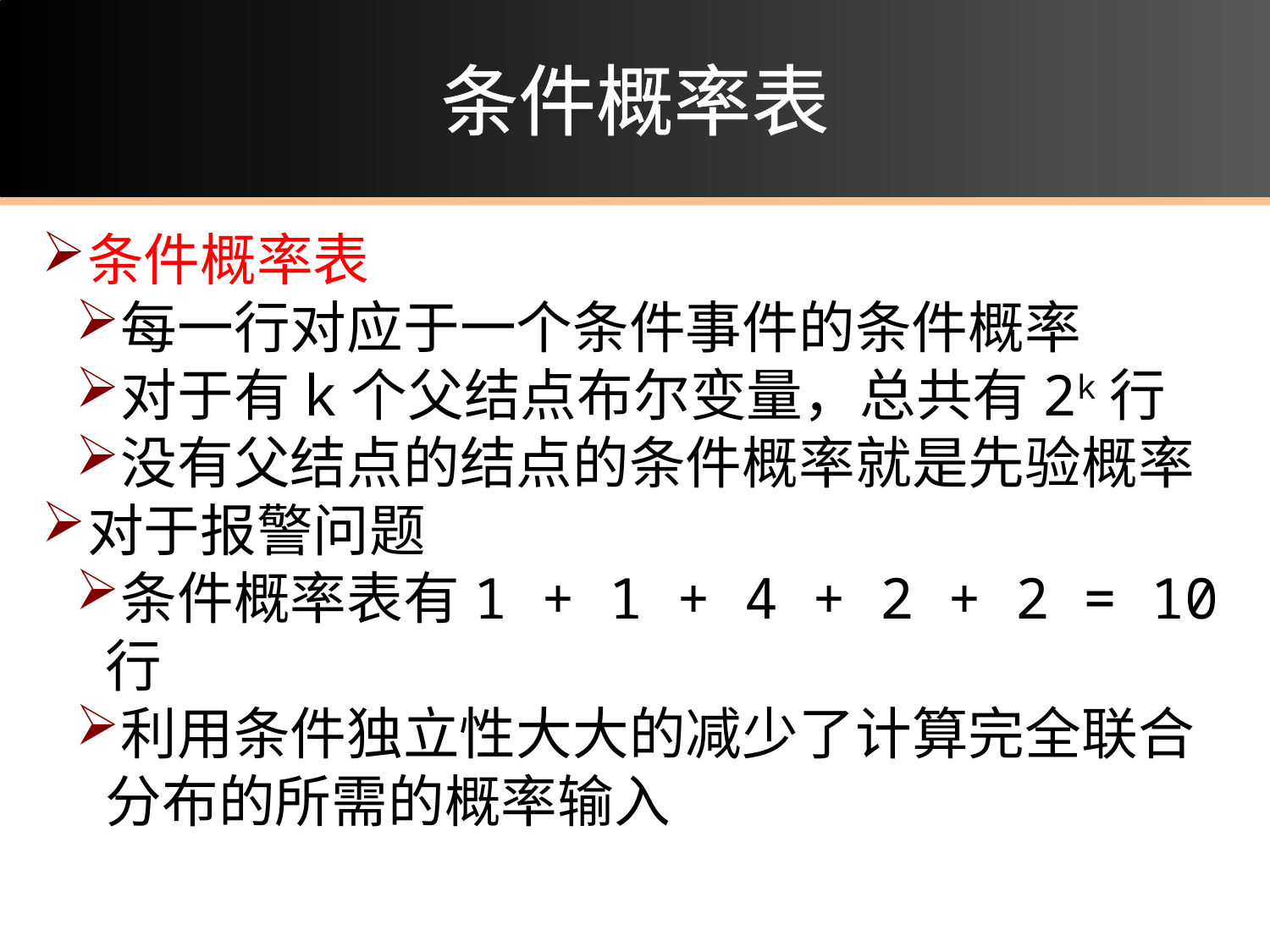

# 条件概率表
条件概率表
每一行对应于一个条件事件的条件概率
对于有k个父结点布尔变量，总共有2k行
没有父结点的结点的条件概率就是先验概率
对于报警问题
条件概率表有1 + 1 + 4 + 2 + 2 = 10 行
利用条件独立性大大的减少了计算完全联合分布的所需的概率输入